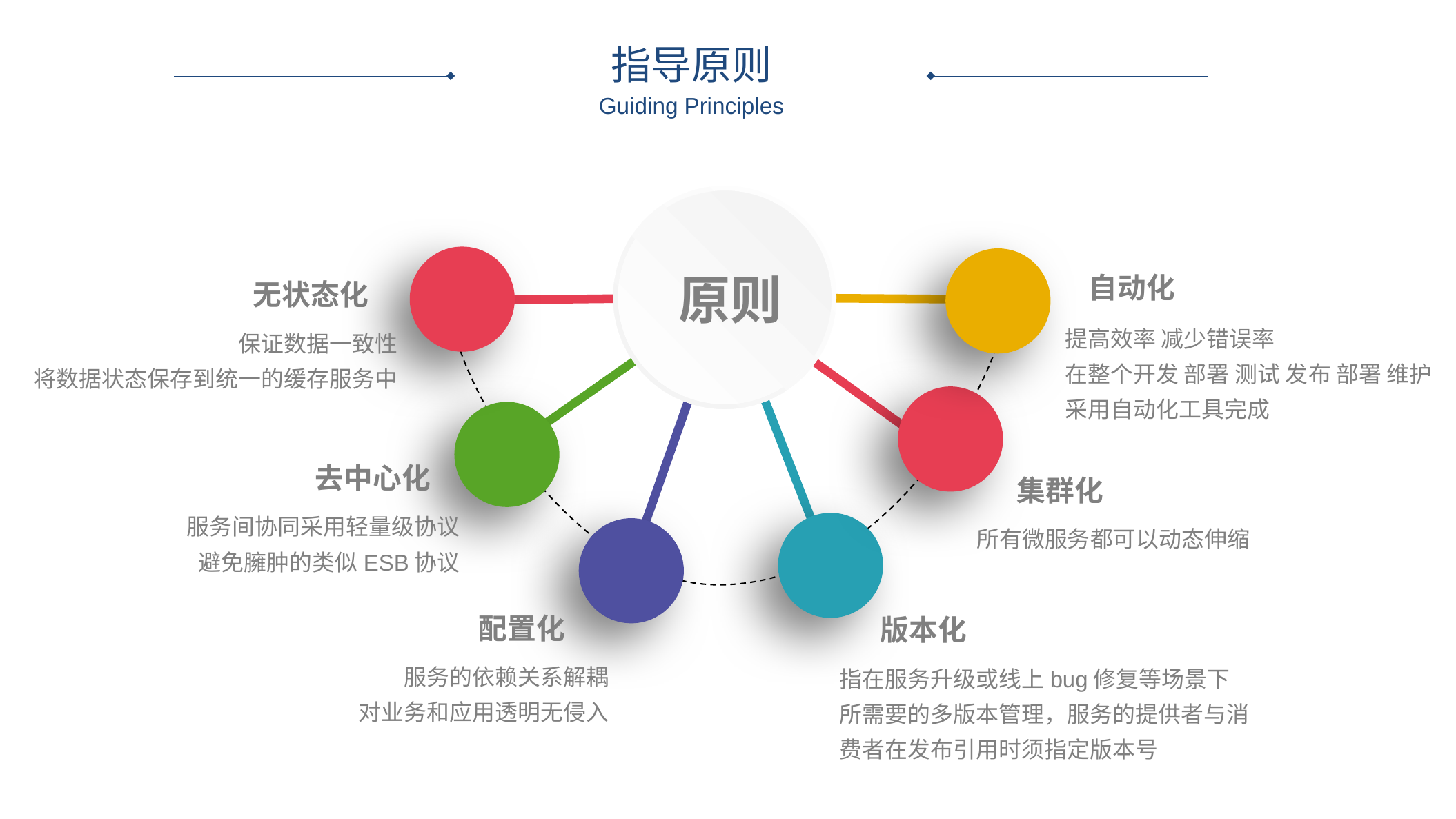

指导原则
Guiding Principles

原则

自动化
无状态化

提高效率 减少错误率
在整个开发 部署 测试 发布 部署 维护
采用自动化工具完成
保证数据一致性
将数据状态保存到统一的缓存服务中

去中心化
集群化
服务间协同采用轻量级协议
避免臃肿的类似ESB协议
所有微服务都可以动态伸缩

配置化
版本化
服务的依赖关系解耦
对业务和应用透明无侵入
指在服务升级或线上bug修复等场景下所需要的多版本管理，服务的提供者与消费者在发布引用时须指定版本号